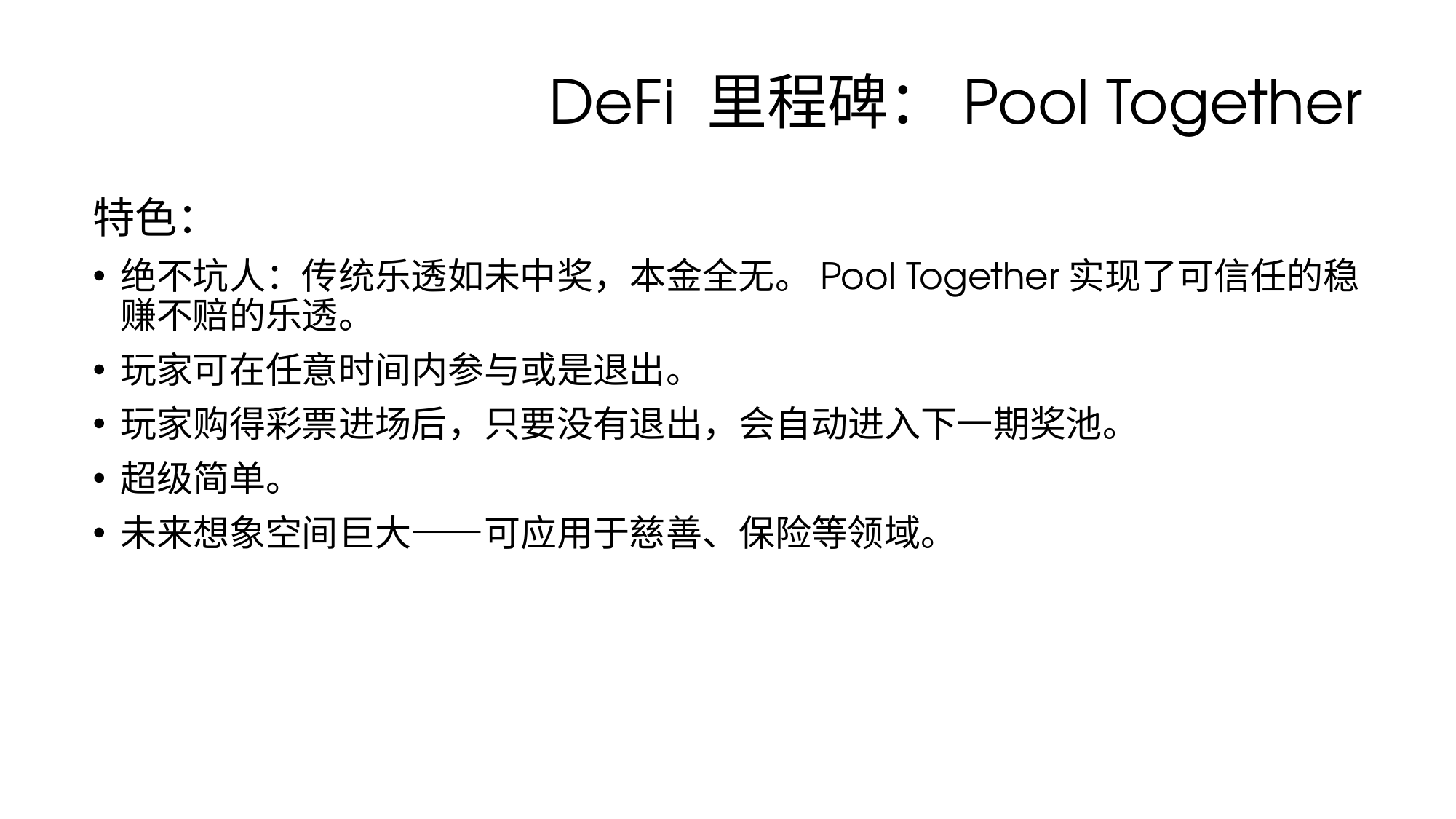

# DeFi 里程碑：Pool Together
特色：
绝不坑人：传统乐透如未中奖，本金全无。Pool Together实现了可信任的稳赚不赔的乐透。
玩家可在任意时间内参与或是退出。
玩家购得彩票进场后，只要没有退出，会自动进入下一期奖池。
超级简单。
未来想象空间巨大——可应用于慈善、保险等领域。